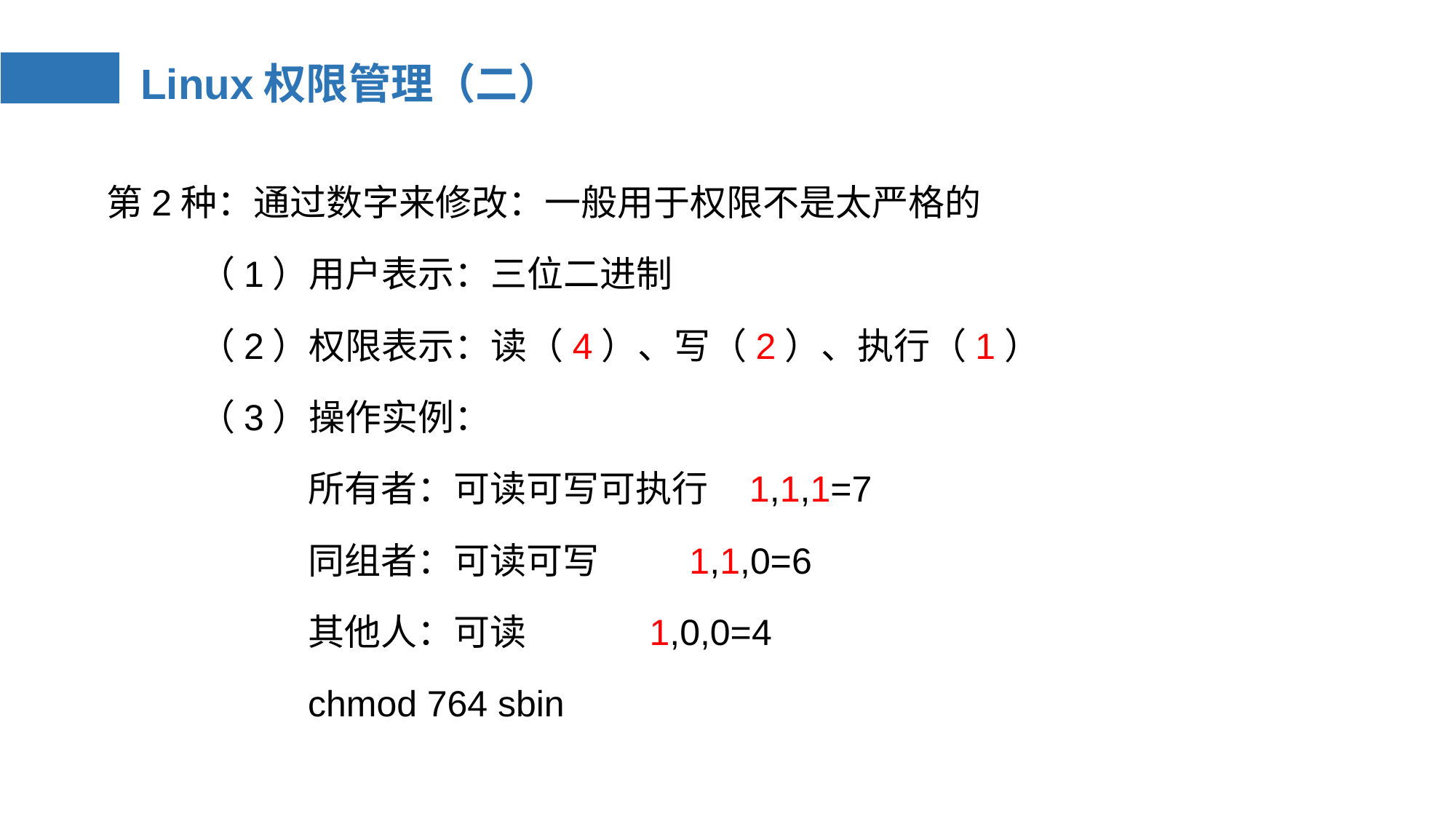

# Linux权限管理（二）
 第2种：通过数字来修改：一般用于权限不是太严格的
	（1）用户表示：三位二进制
	（2）权限表示：读（4）、写（2）、执行（1）
	（3）操作实例：
     		所有者：可读可写可执行    1,1,1=7
 		同组者：可读可写          1,1,0=6
     		其他人：可读              1,0,0=4
     		chmod 764 sbin